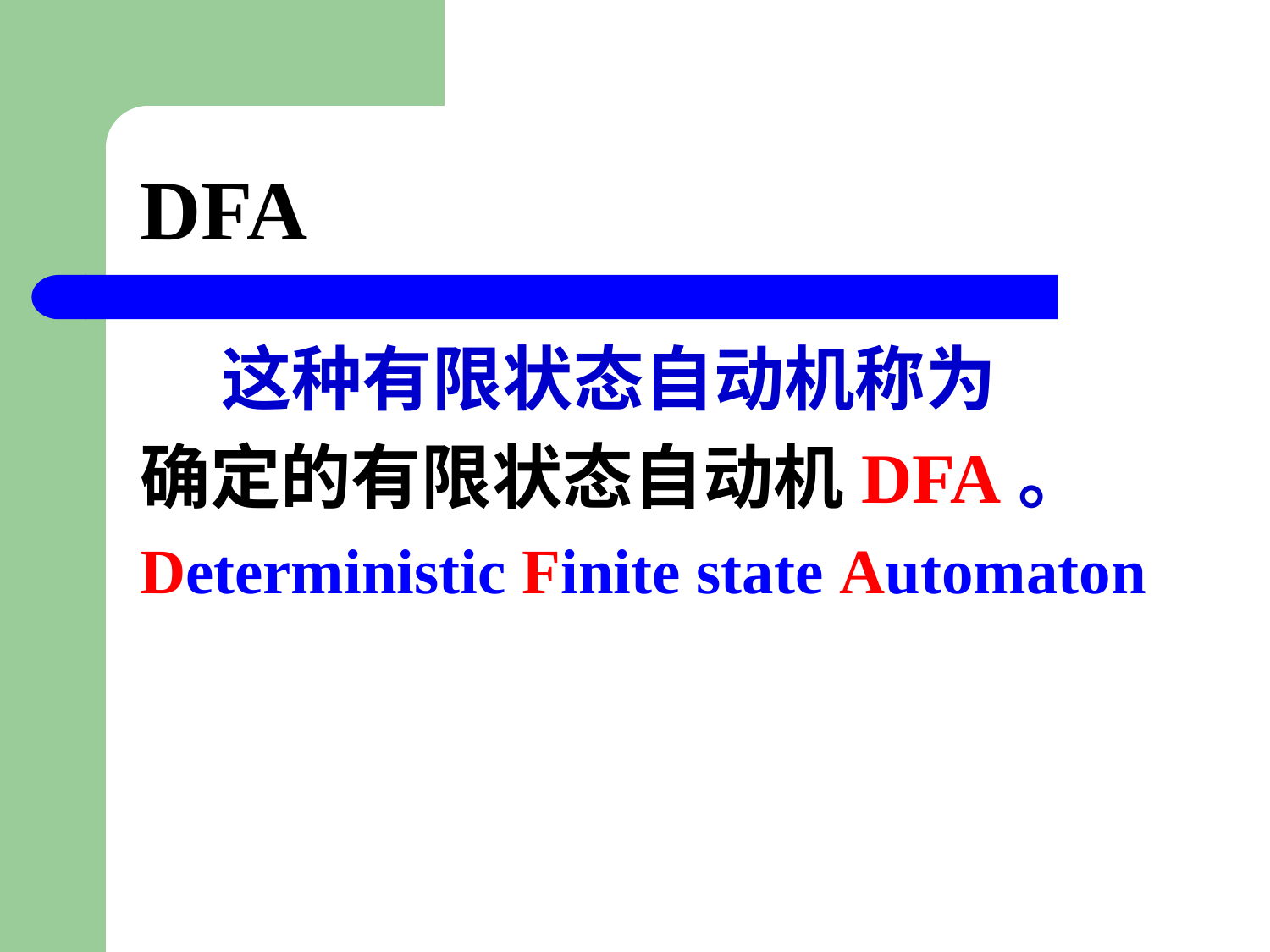

# DFA
    这种有限状态自动机称为
确定的有限状态自动机DFA。
Deterministic Finite state Automaton